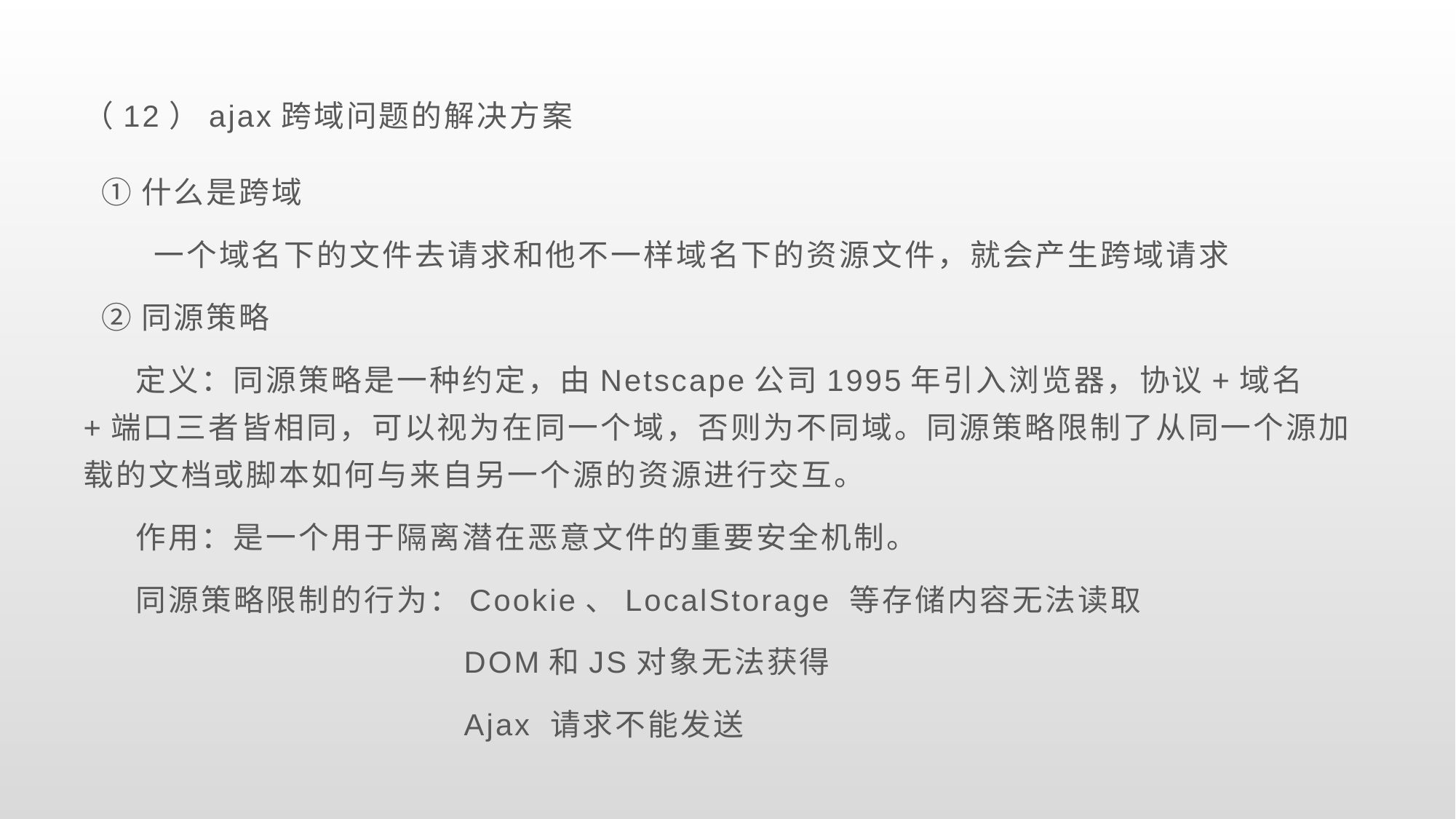

# （12）ajax跨域问题的解决方案
  ①什么是跨域
       一个域名下的文件去请求和他不一样域名下的资源文件，就会产生跨域请求
  ②同源策略
     定义：同源策略是一种约定，由Netscape公司1995年引入浏览器，协议+域名+端口三者皆相同，可以视为在同一个域，否则为不同域。同源策略限制了从同一个源加载的文档或脚本如何与来自另一个源的资源进行交互。
     作用：是一个用于隔离潜在恶意文件的重要安全机制。
     同源策略限制的行为：Cookie、LocalStorage 等存储内容无法读取
			     DOM和JS对象无法获得
			     Ajax 请求不能发送